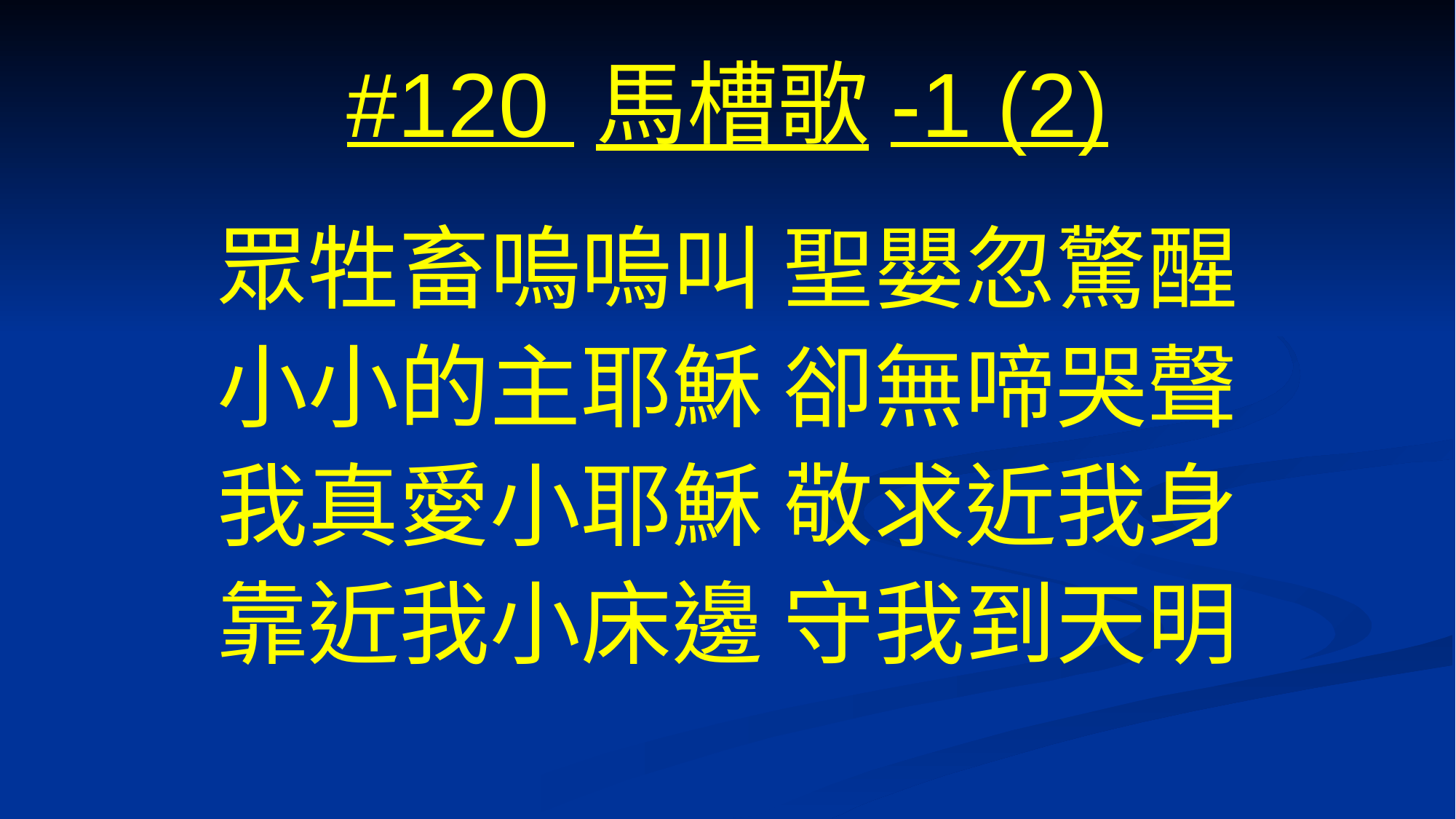

# #120 馬槽歌-1 (2)
眾牲畜嗚嗚叫 聖嬰忽驚醒
小小的主耶穌 卻無啼哭聲
我真愛小耶穌 敬求近我身
靠近我小床邊 守我到天明